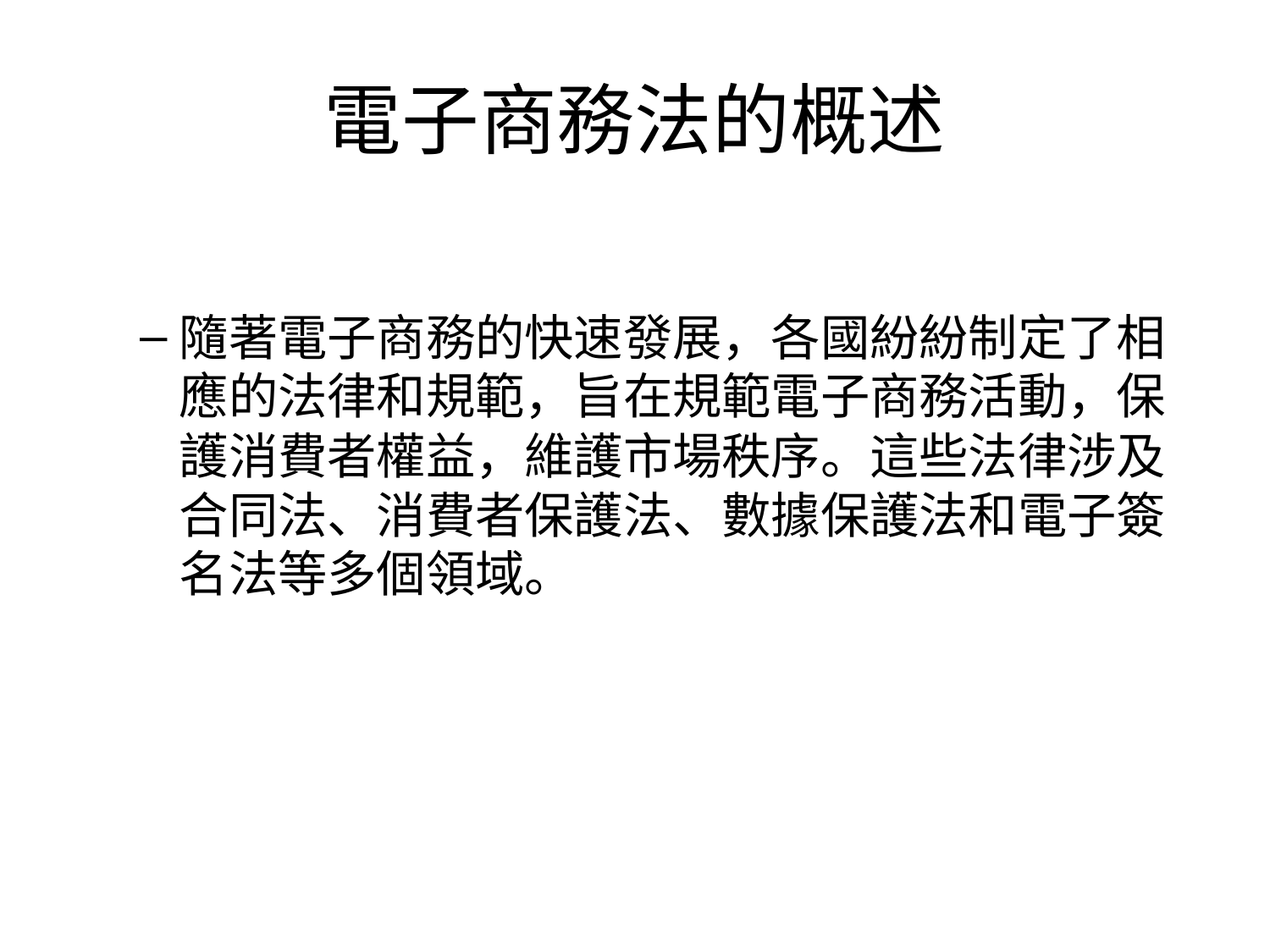

# 電子商務法的概述

隨著電子商務的快速發展，各國紛紛制定了相應的法律和規範，旨在規範電子商務活動，保護消費者權益，維護市場秩序。這些法律涉及合同法、消費者保護法、數據保護法和電子簽名法等多個領域。